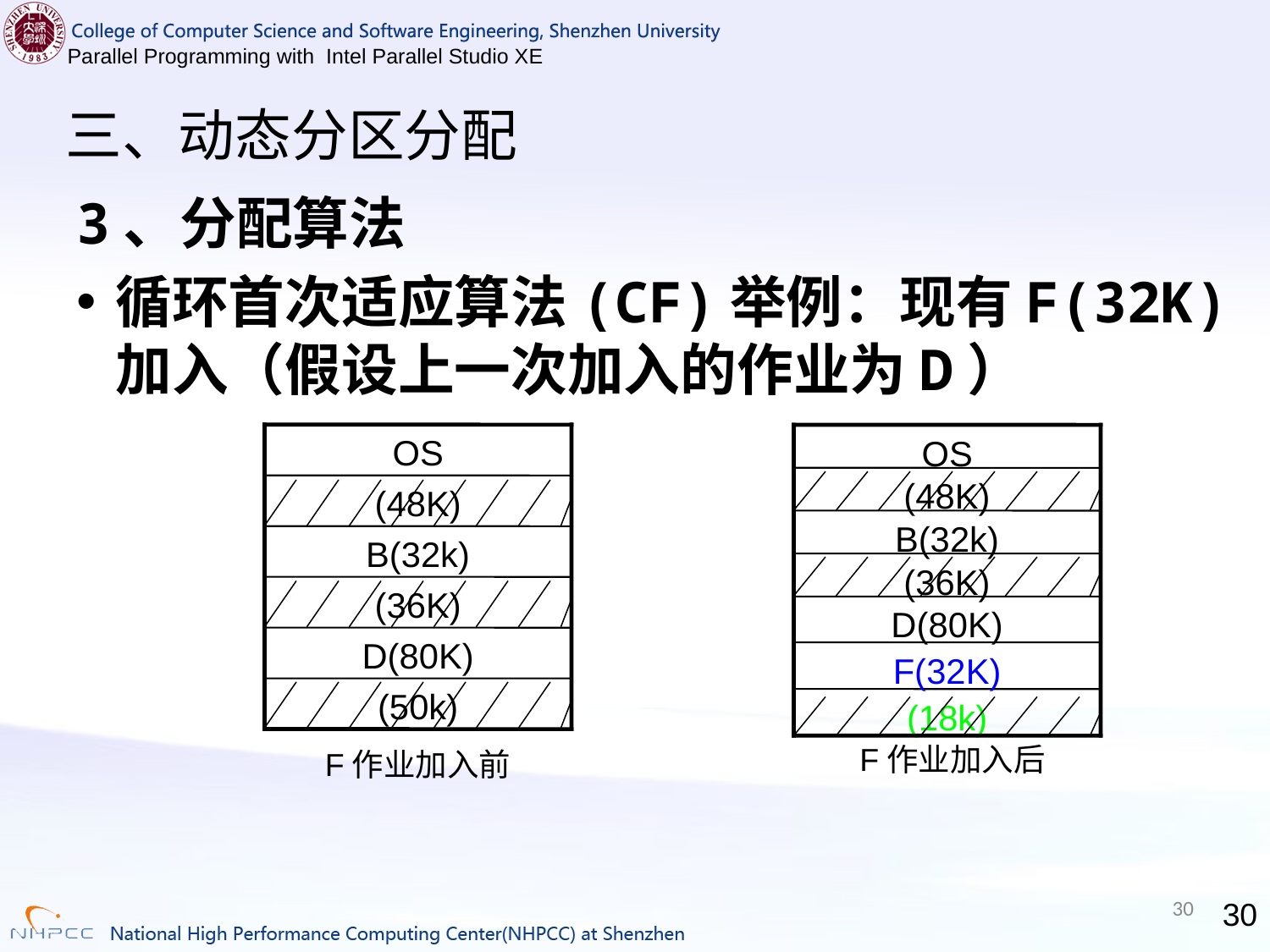

# 三、动态分区分配
3、分配算法
循环首次适应算法(CF)举例：现有F(32K)加入（假设上一次加入的作业为D）
OS

(48K)

B(32k)

(36K)

D(80K)

(50k)

F作业加入前
OS

(48K)

B(32k)

(36K)

D(80K)

F(32K)
(18k)

F作业加入后
30
30